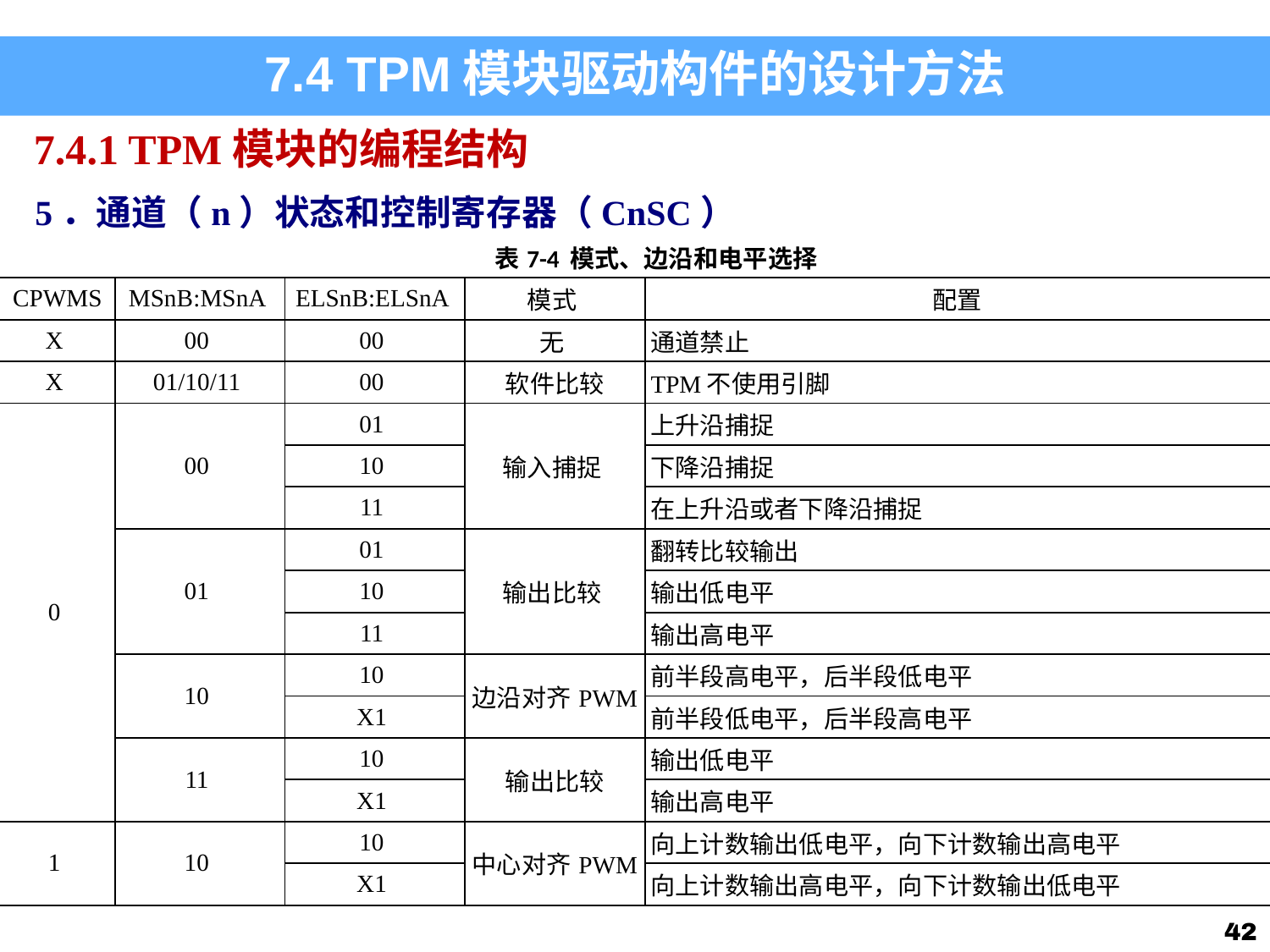

7.4 TPM模块驱动构件的设计方法
7.4.1 TPM模块的编程结构
5．通道（n）状态和控制寄存器（CnSC）
| 表7-4 模式、边沿和电平选择 |  |  |  |  |
| --- | --- | --- | --- | --- |
| CPWMS | MSnB:MSnA | ELSnB:ELSnA | 模式 | 配置 |
| X | 00 | 00 | 无 | 通道禁止 |
| X | 01/10/11 | 00 | 软件比较 | TPM不使用引脚 |
| 0 | 00 | 01 | 输入捕捉 | 上升沿捕捉 |
|  |  | 10 |  | 下降沿捕捉 |
|  |  | 11 |  | 在上升沿或者下降沿捕捉 |
|  | 01 | 01 | 输出比较 | 翻转比较输出 |
|  |  | 10 |  | 输出低电平 |
|  |  | 11 |  | 输出高电平 |
|  | 10 | 10 | 边沿对齐PWM | 前半段高电平，后半段低电平 |
|  |  | X1 |  | 前半段低电平，后半段高电平 |
|  | 11 | 10 | 输出比较 | 输出低电平 |
|  |  | X1 |  | 输出高电平 |
| 1 | 10 | 10 | 中心对齐PWM | 向上计数输出低电平，向下计数输出高电平 |
|  |  | X1 |  | 向上计数输出高电平，向下计数输出低电平 |
42